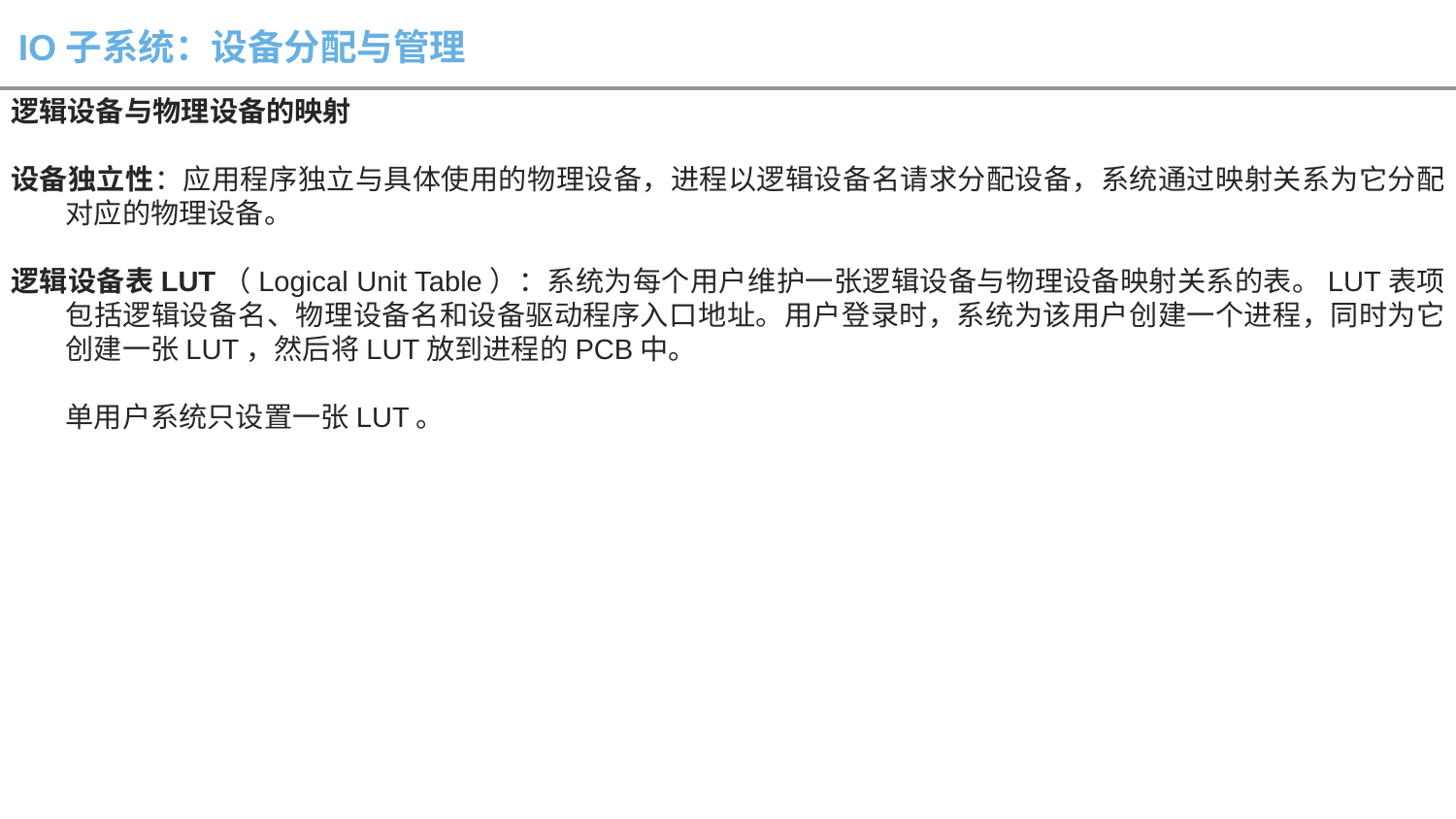

IO子系统：设备分配与管理
逻辑设备与物理设备的映射

设备独立性：应用程序独立与具体使用的物理设备，进程以逻辑设备名请求分配设备，系统通过映射关系为它分配对应的物理设备。

逻辑设备表LUT（Logical Unit Table）：系统为每个用户维护一张逻辑设备与物理设备映射关系的表。LUT表项包括逻辑设备名、物理设备名和设备驱动程序入口地址。用户登录时，系统为该用户创建一个进程，同时为它创建一张LUT，然后将LUT放到进程的PCB中。

	单用户系统只设置一张LUT。